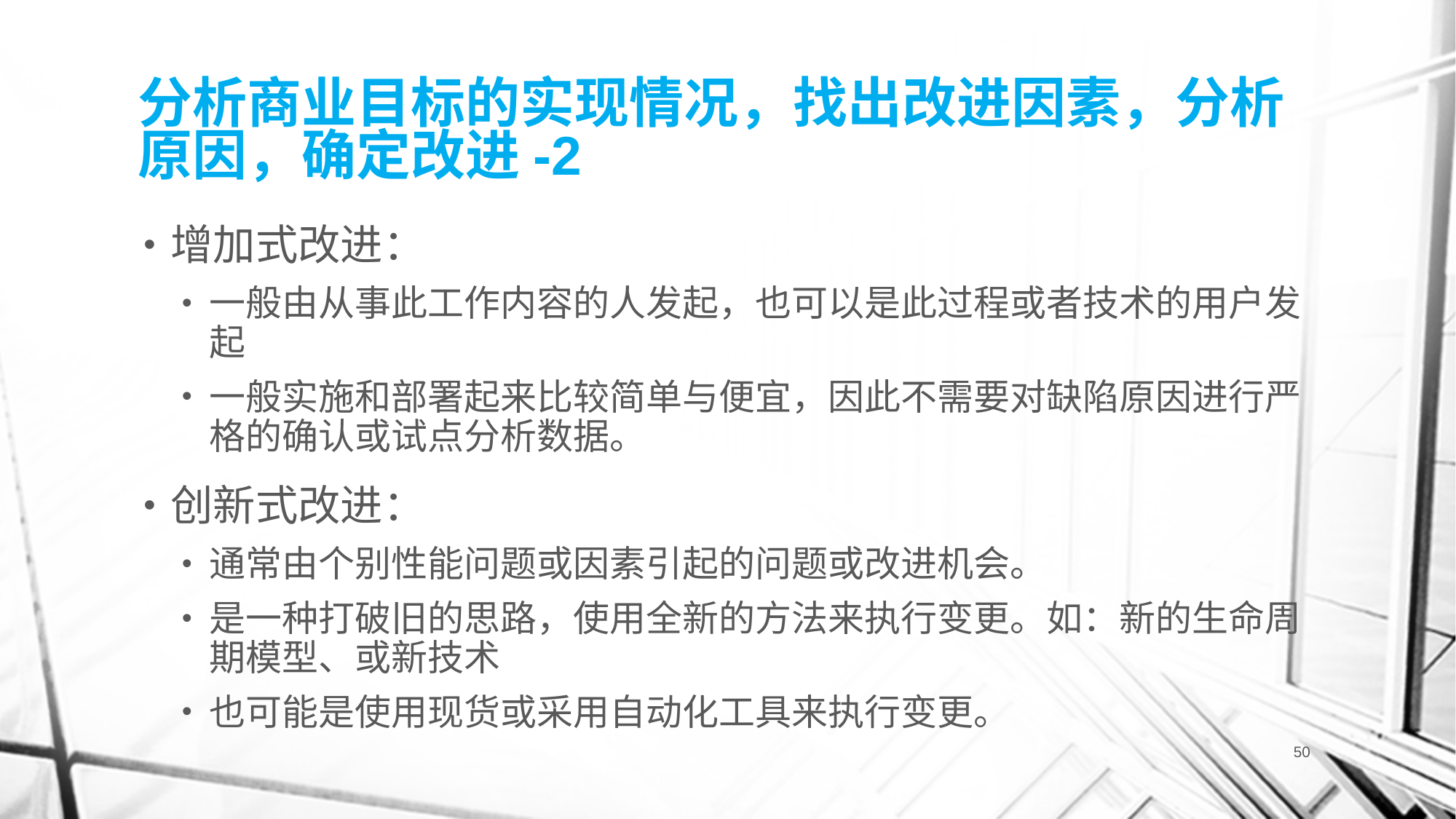

# 分析商业目标的实现情况，找出改进因素，分析原因，确定改进-2
增加式改进：
一般由从事此工作内容的人发起，也可以是此过程或者技术的用户发起
一般实施和部署起来比较简单与便宜，因此不需要对缺陷原因进行严格的确认或试点分析数据。
创新式改进：
通常由个别性能问题或因素引起的问题或改进机会。
是一种打破旧的思路，使用全新的方法来执行变更。如：新的生命周期模型、或新技术
也可能是使用现货或采用自动化工具来执行变更。
50